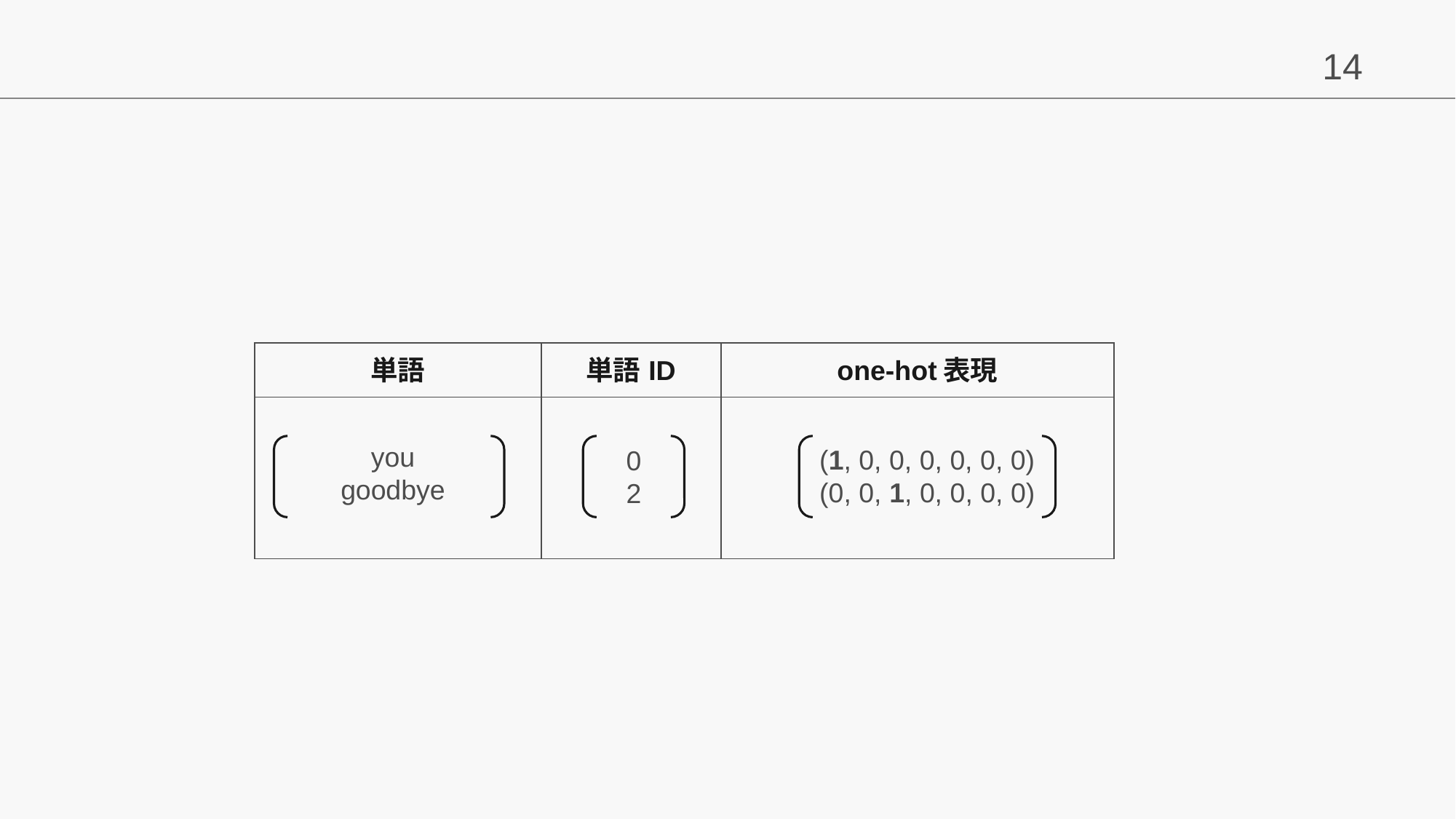

| 単語 | 単語ID | one-hot表現 |
| --- | --- | --- |
|  |  |  |
you
goodbye

(1, 0, 0, 0, 0, 0, 0)
(0, 0, 1, 0, 0, 0, 0)
0
2